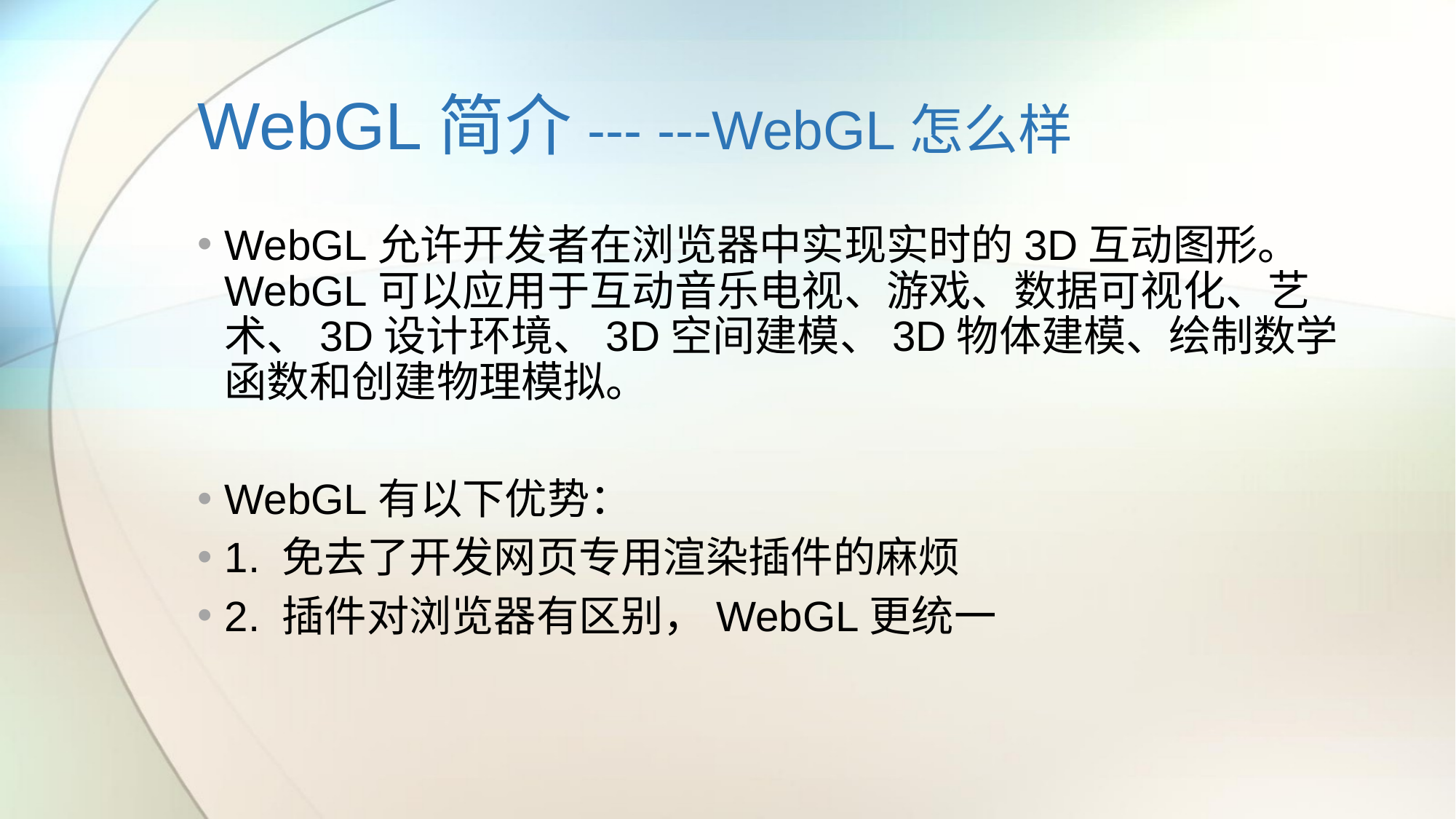

# WebGL简介--- ---WebGL怎么样
WebGL允许开发者在浏览器中实现实时的3D互动图形。WebGL可以应用于互动音乐电视、游戏、数据可视化、艺术、3D设计环境、3D空间建模、3D物体建模、绘制数学函数和创建物理模拟。

WebGL有以下优势：
1. 免去了开发网页专用渲染插件的麻烦
2. 插件对浏览器有区别，WebGL更统一